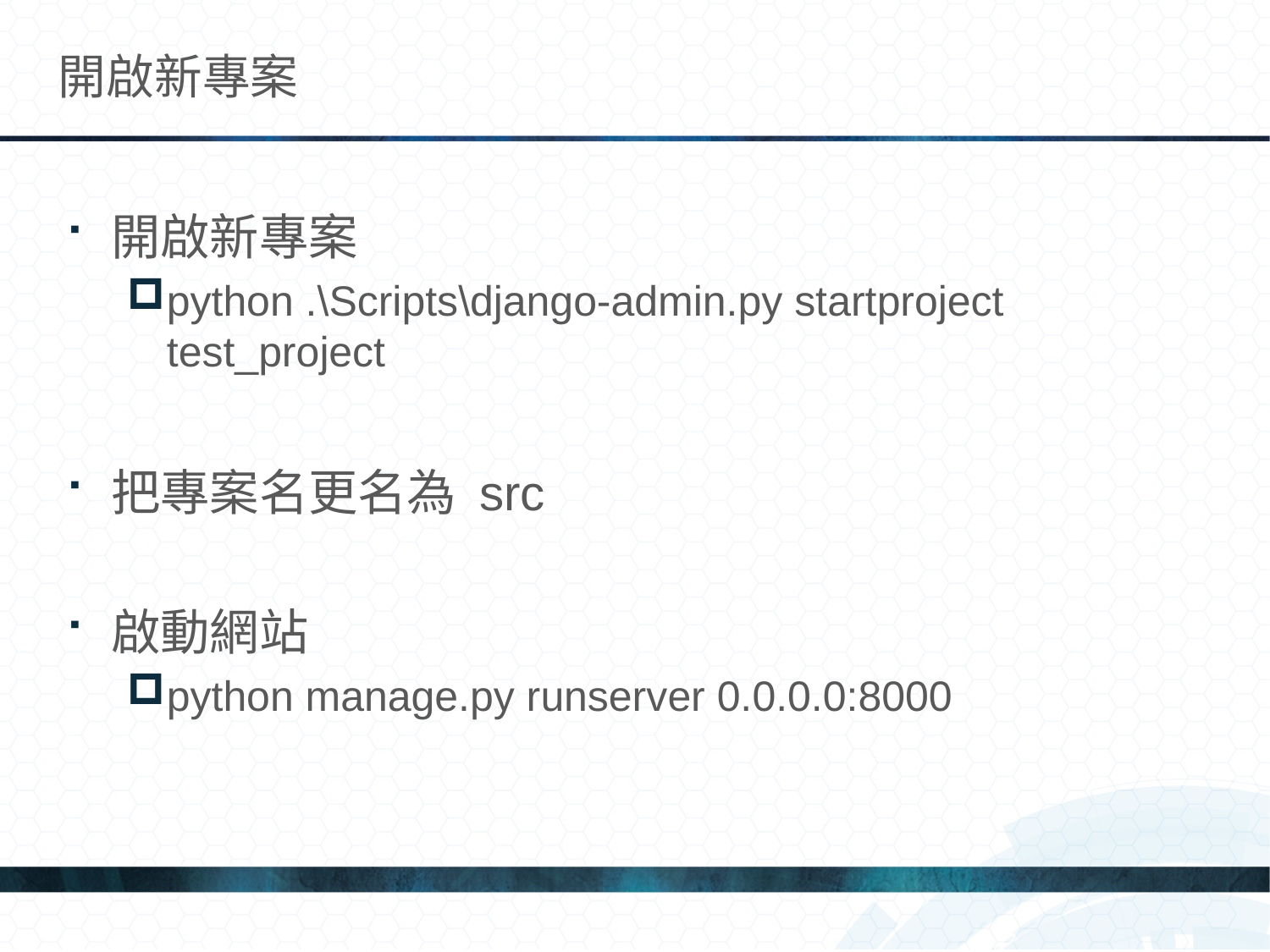

# 開啟新專案
開啟新專案
python .\Scripts\django-admin.py startproject test_project

把專案名更名為 src

啟動網站
python manage.py runserver 0.0.0.0:8000